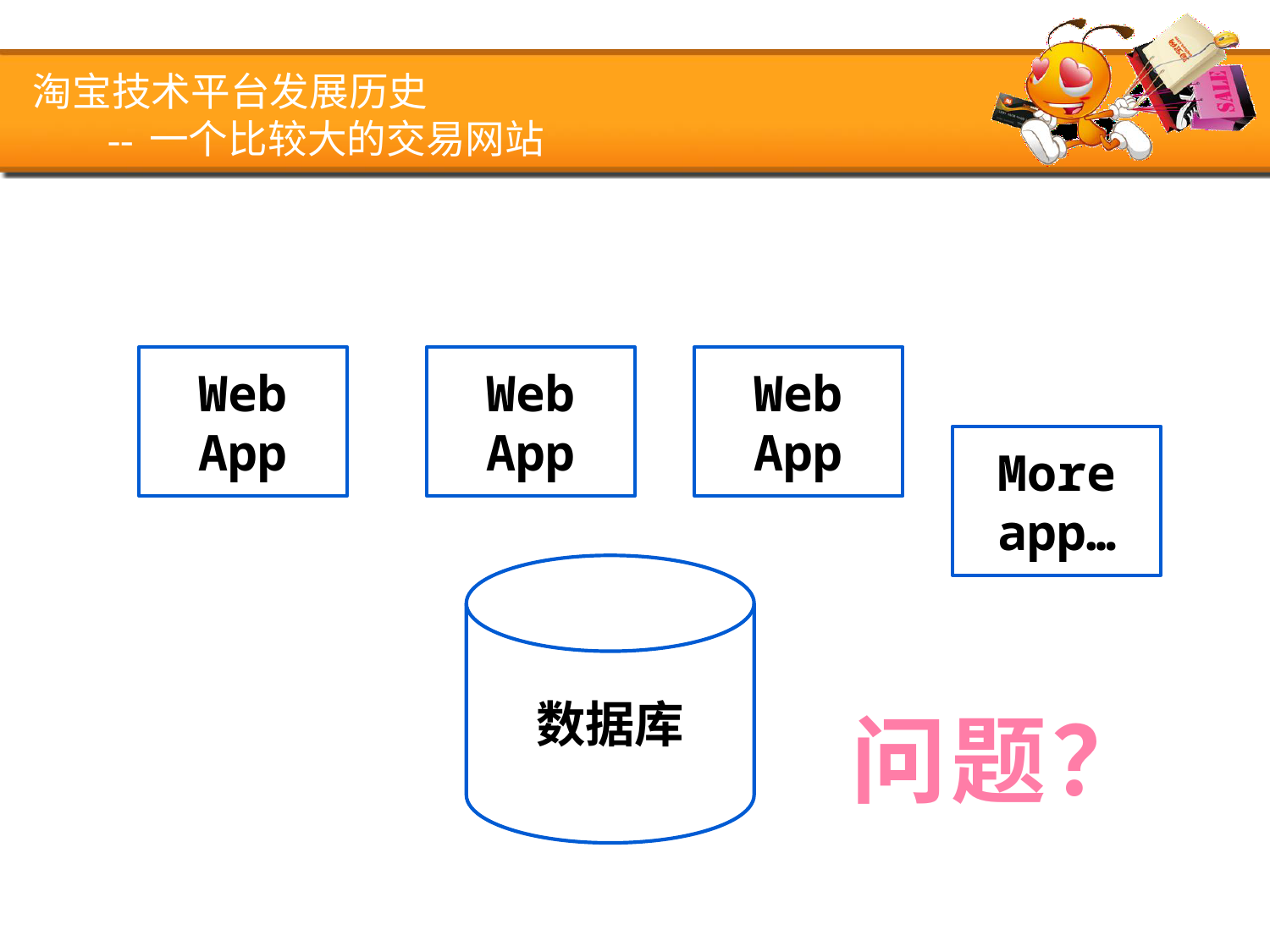

# 淘宝技术平台发展历史 -- 一个比较大的交易网站
Web App
Web App
Web App
More app…
数据库
问题？